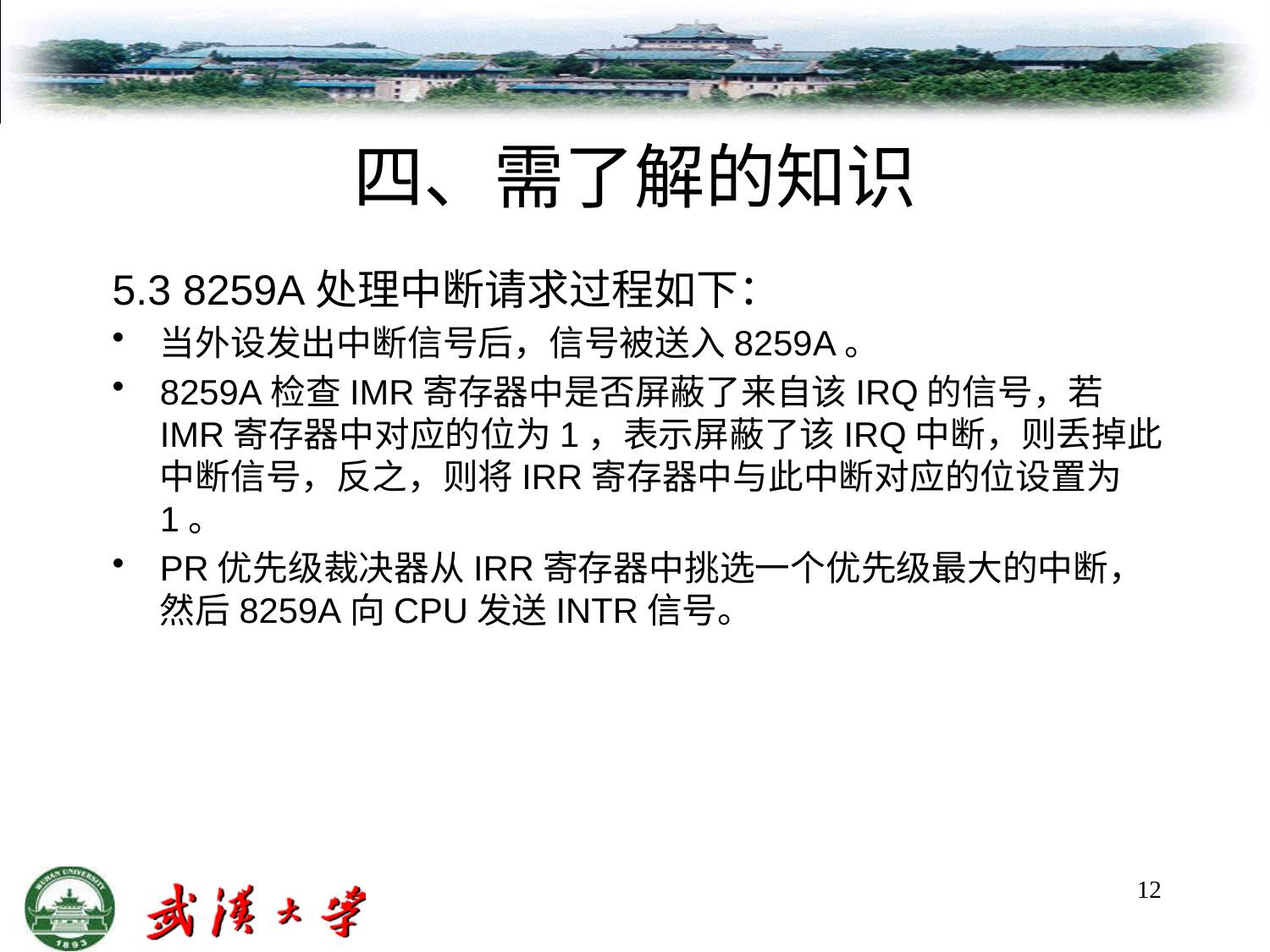

# 四、需了解的知识
5.3 8259A处理中断请求过程如下：
当外设发出中断信号后，信号被送入8259A。
8259A检查IMR寄存器中是否屏蔽了来自该IRQ的信号，若IMR寄存器中对应的位为1，表示屏蔽了该IRQ中断，则丢掉此中断信号，反之，则将IRR寄存器中与此中断对应的位设置为1。
PR优先级裁决器从IRR寄存器中挑选一个优先级最大的中断，然后8259A向CPU发送INTR信号。

12